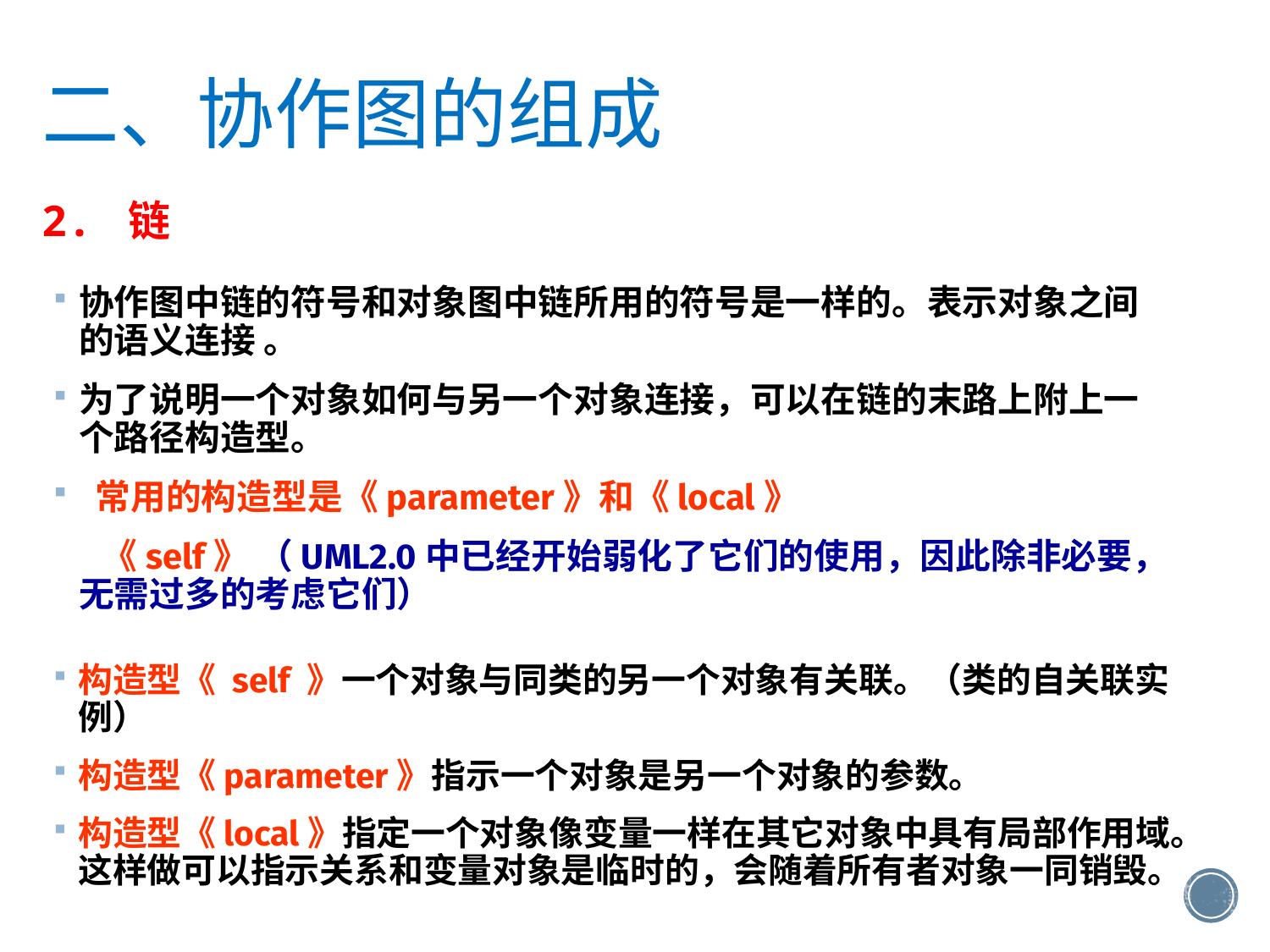

二、协作图的组成
2. 链
协作图中链的符号和对象图中链所用的符号是一样的。表示对象之间的语义连接 。
为了说明一个对象如何与另一个对象连接，可以在链的末路上附上一个路径构造型。
 常用的构造型是《parameter》和《local》
     《self》 （UML2.0中已经开始弱化了它们的使用，因此除非必要，无需过多的考虑它们）
构造型《 self 》一个对象与同类的另一个对象有关联。（类的自关联实例）
构造型《parameter》指示一个对象是另一个对象的参数。
构造型《local》指定一个对象像变量一样在其它对象中具有局部作用域。这样做可以指示关系和变量对象是临时的，会随着所有者对象一同销毁。